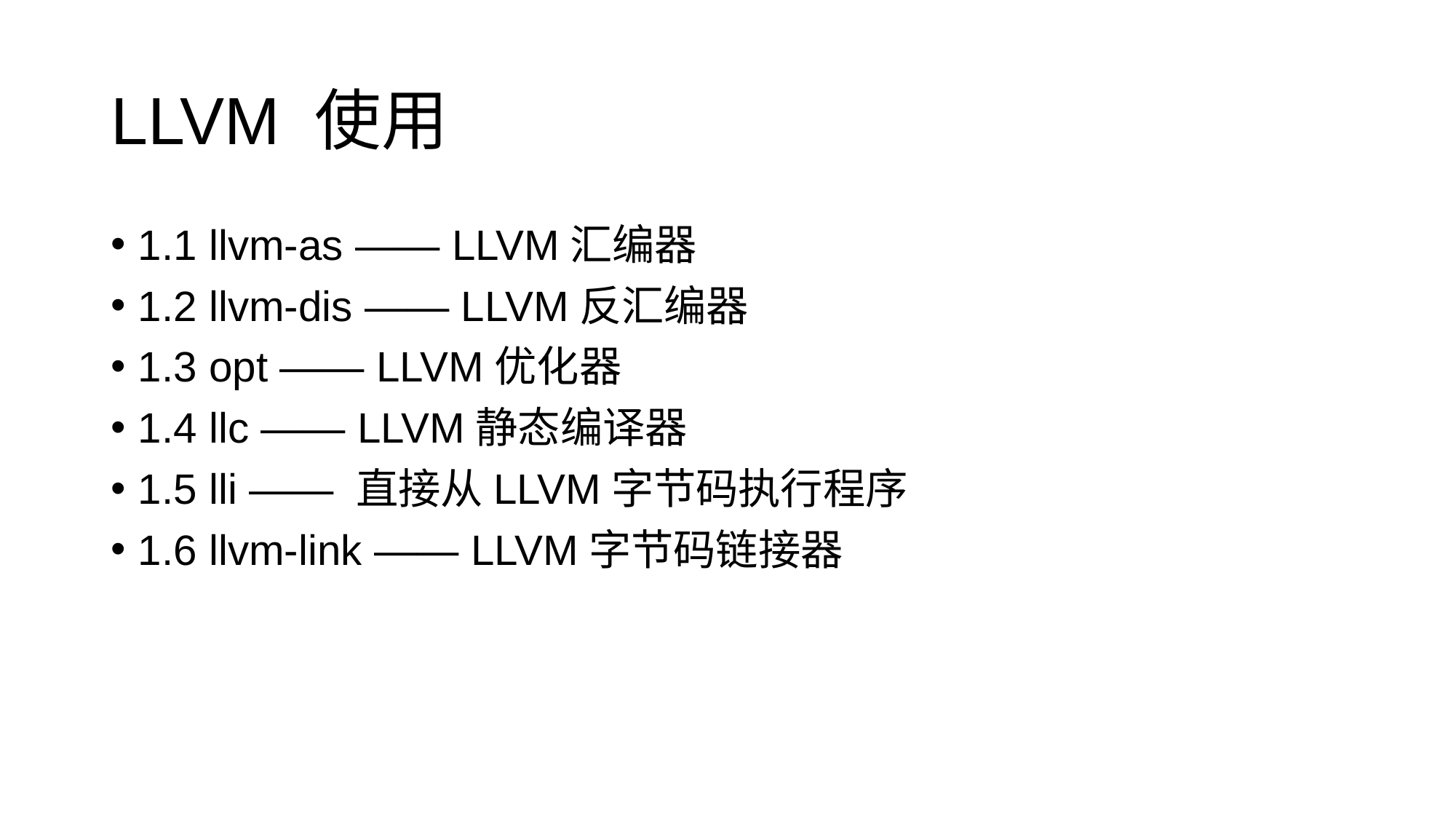

# LLVM 使用
1.1 llvm-as —— LLVM汇编器
1.2 llvm-dis —— LLVM反汇编器
1.3 opt —— LLVM优化器
1.4 llc —— LLVM静态编译器
1.5 lli —— 直接从LLVM字节码执行程序
1.6 llvm-link —— LLVM字节码链接器